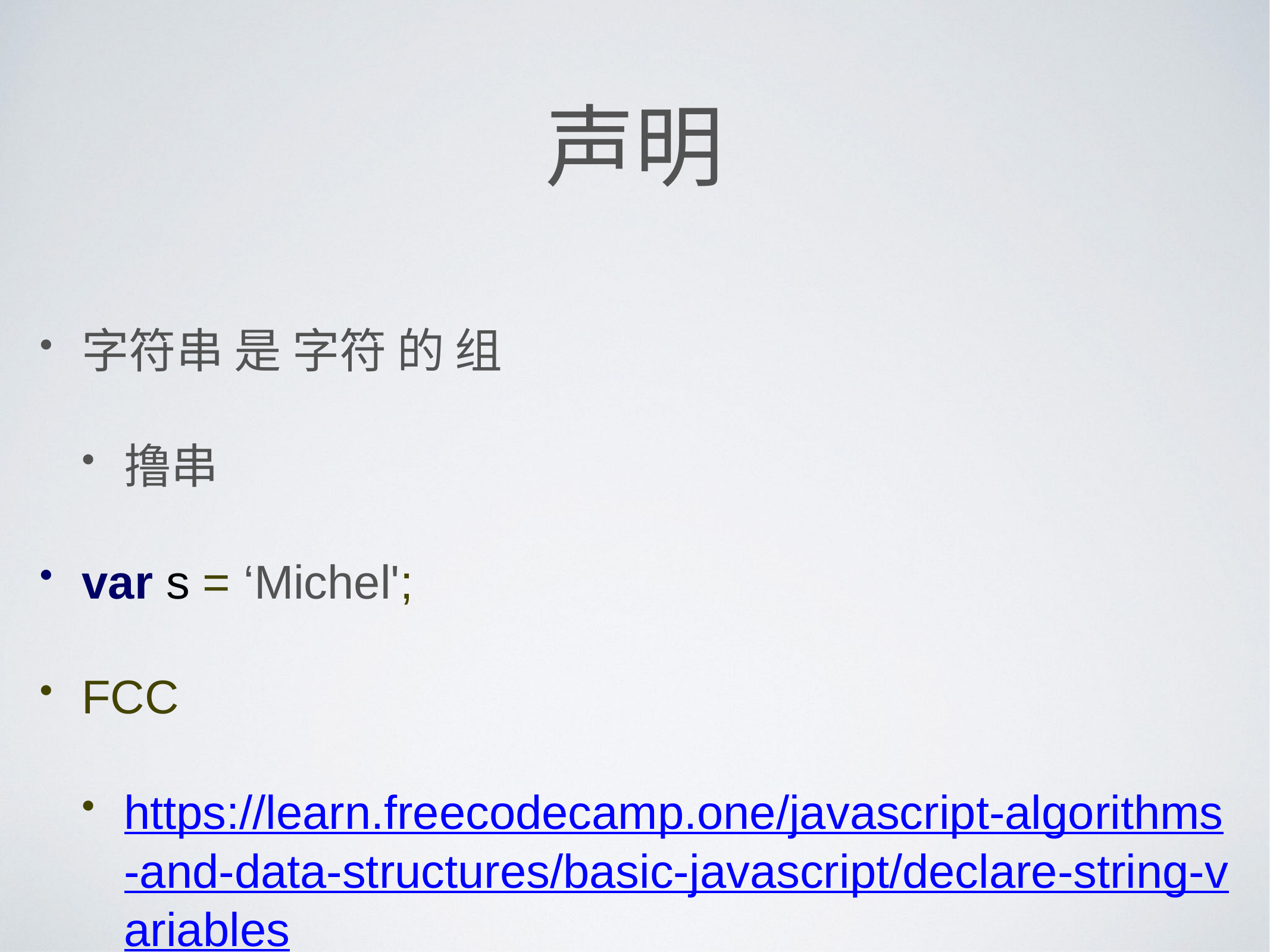

# 声明
字符串 是 字符 的 组
撸串
var s = ‘Michel';
FCC
https://learn.freecodecamp.one/javascript-algorithms-and-data-structures/basic-javascript/declare-string-variables